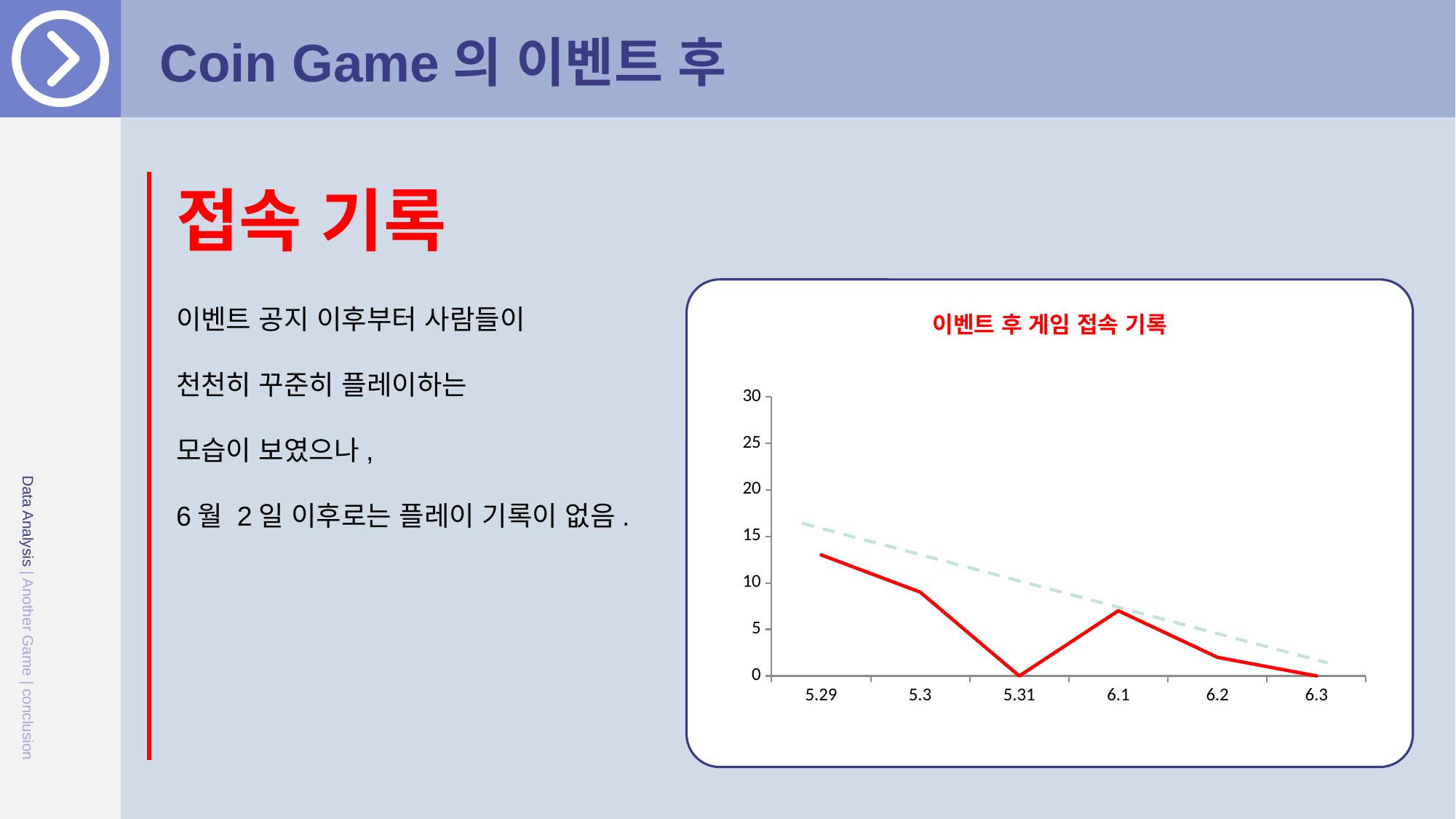

Coin Game의 이벤트 후
접속 기록

이벤트 후 게임 접속 기록

### Chart

| Category | 계열 1 |
|---|---|
| 5.29 | 13.0 |
| 5.30 | 9.0 |
| 5.31 | 0.0 |
| 6.1 | 7.0 |
| 6.2 | 2.0 |
| 6.3 | 0.0 |
이벤트 공지 이후부터 사람들이
천천히 꾸준히 플레이하는
모습이 보였으나,
6월 2일 이후로는 플레이 기록이 없음.
Data Analysis | Another Game | conclusion